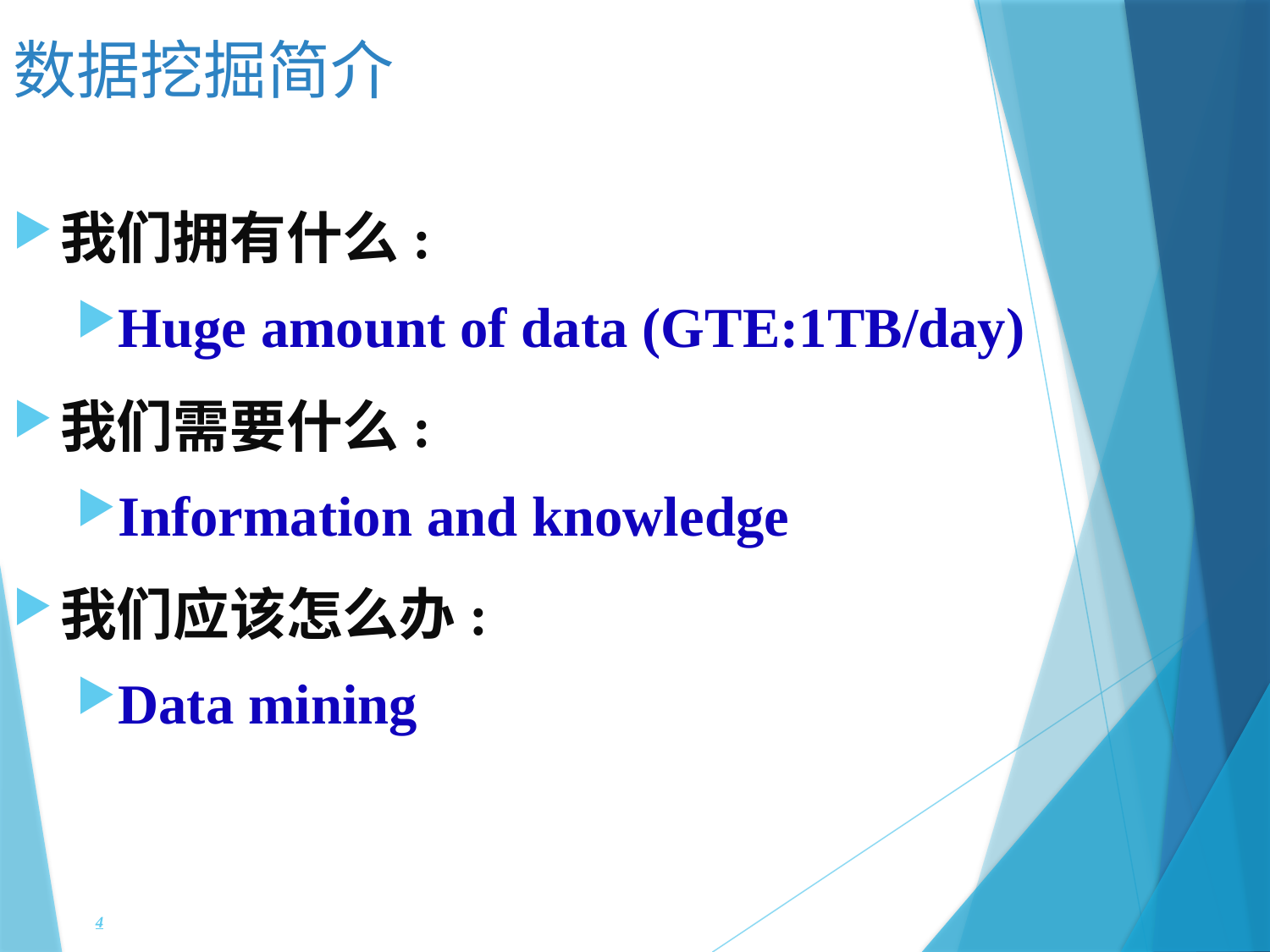

数据挖掘简介
我们拥有什么:
Huge amount of data (GTE:1TB/day)
我们需要什么:
Information and knowledge
我们应该怎么办:
Data mining

4